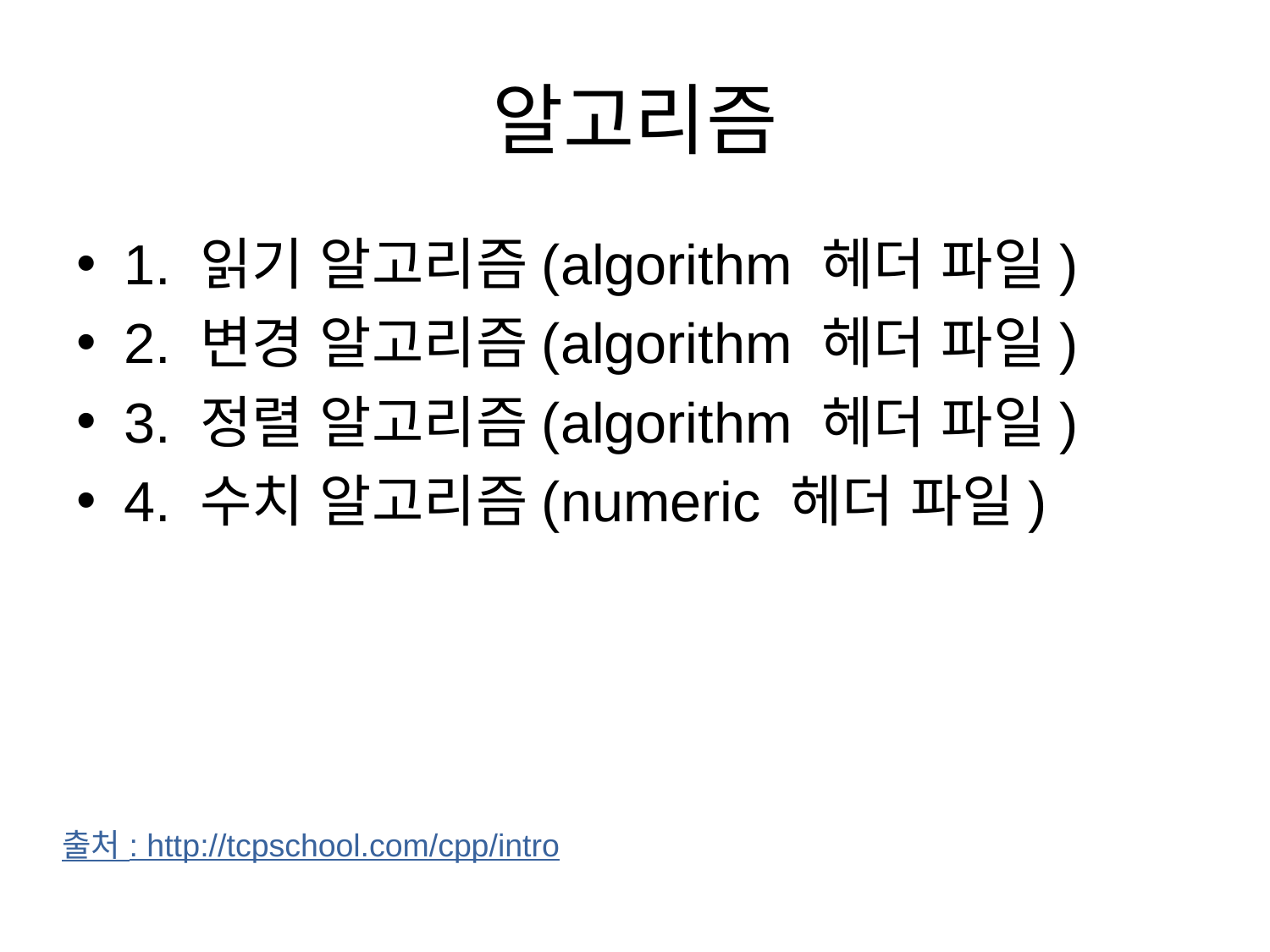

# 알고리즘
1. 읽기 알고리즘(algorithm 헤더 파일)
2. 변경 알고리즘(algorithm 헤더 파일)
3. 정렬 알고리즘(algorithm 헤더 파일)
4. 수치 알고리즘(numeric 헤더 파일)

출처 : http://tcpschool.com/cpp/intro